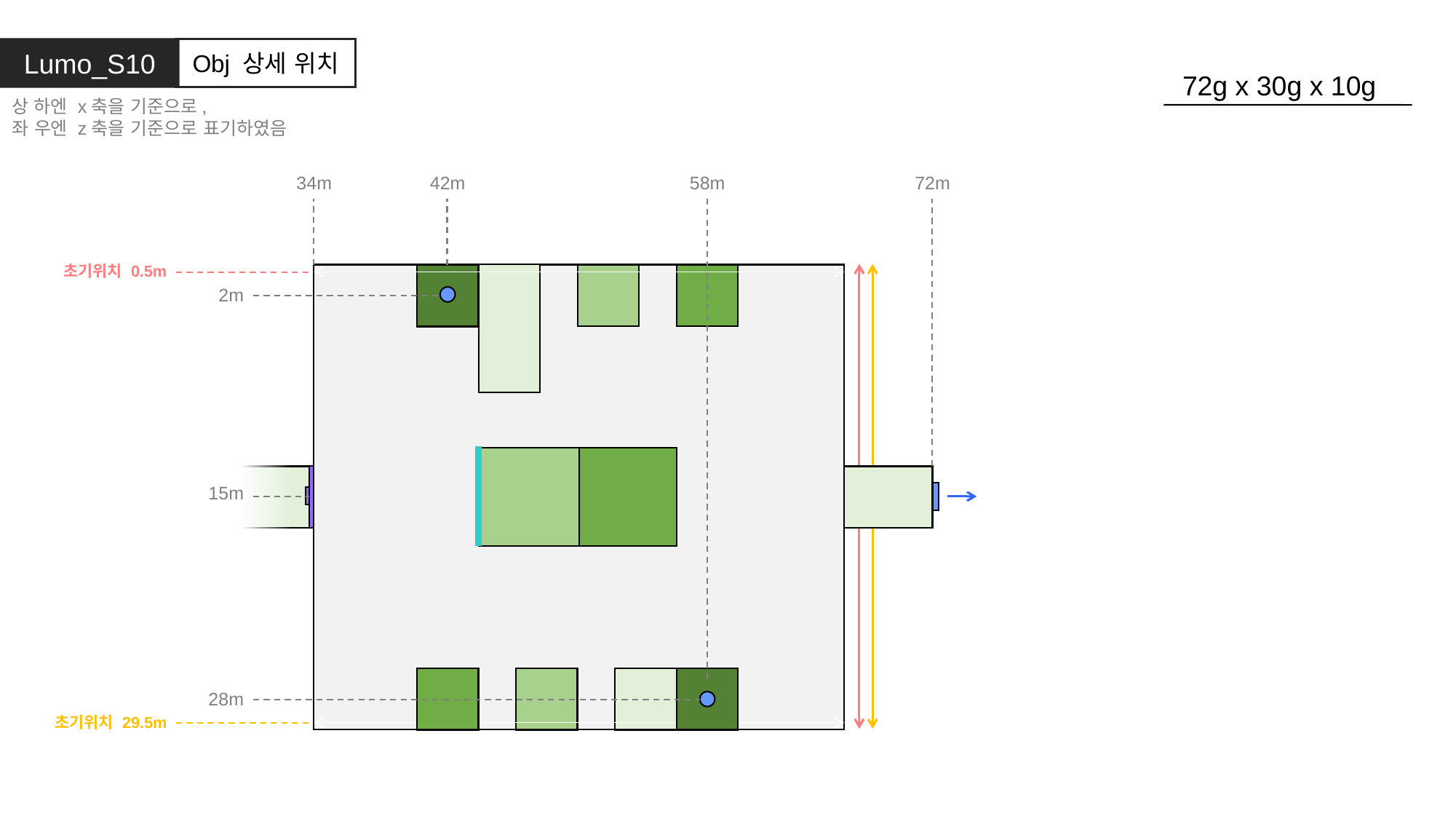

Lumo_S10
Obj 상세 위치
72g x 30g x 10g
상 하엔 x축을 기준으로,
좌 우엔 z축을 기준으로 표기하였음

34m
42m
58m
72m
초기위치 0.5m

2m
15m
28m
초기위치 29.5m